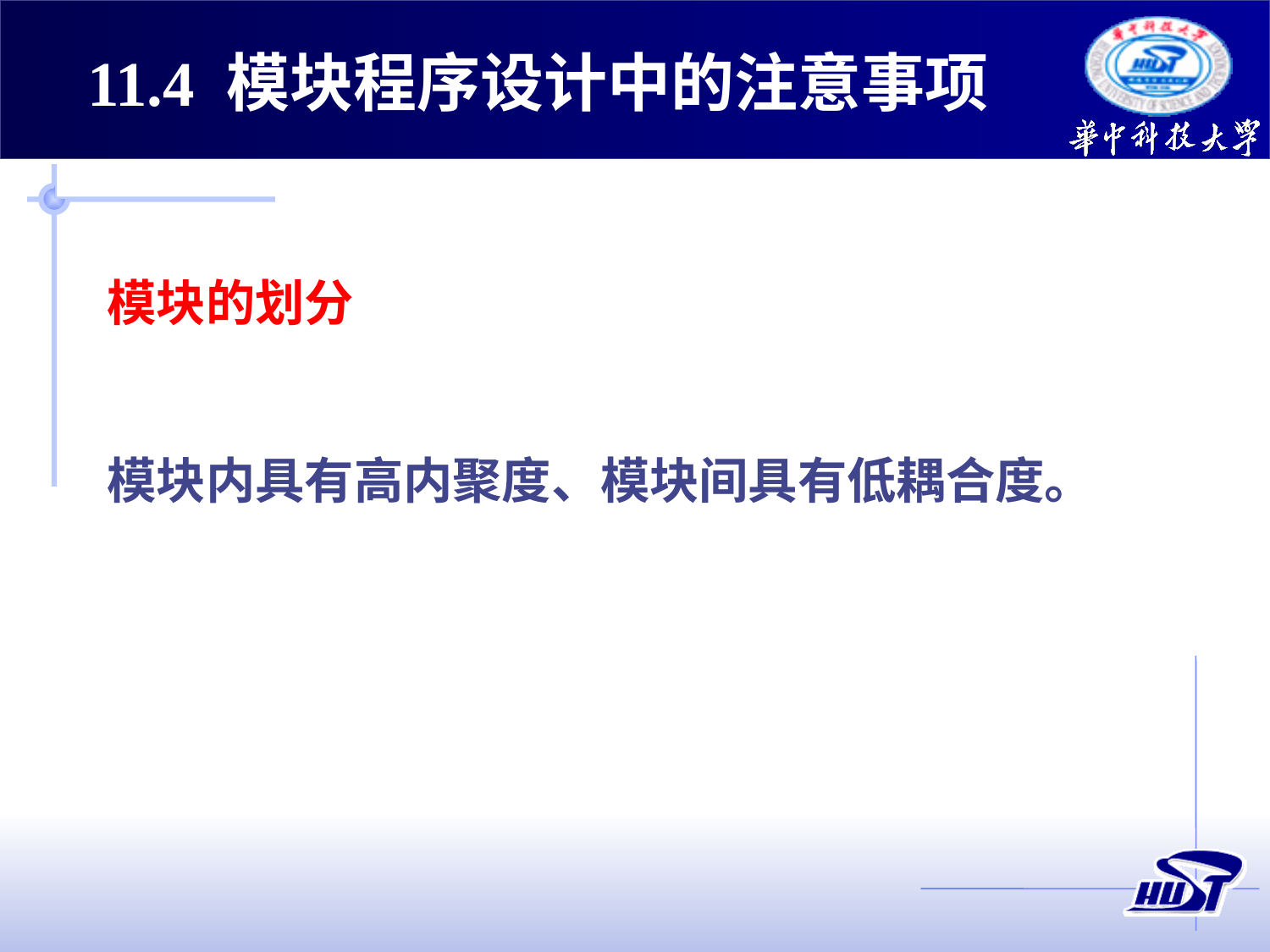

11.4 模块程序设计中的注意事项
模块的划分

模块内具有高内聚度、模块间具有低耦合度。